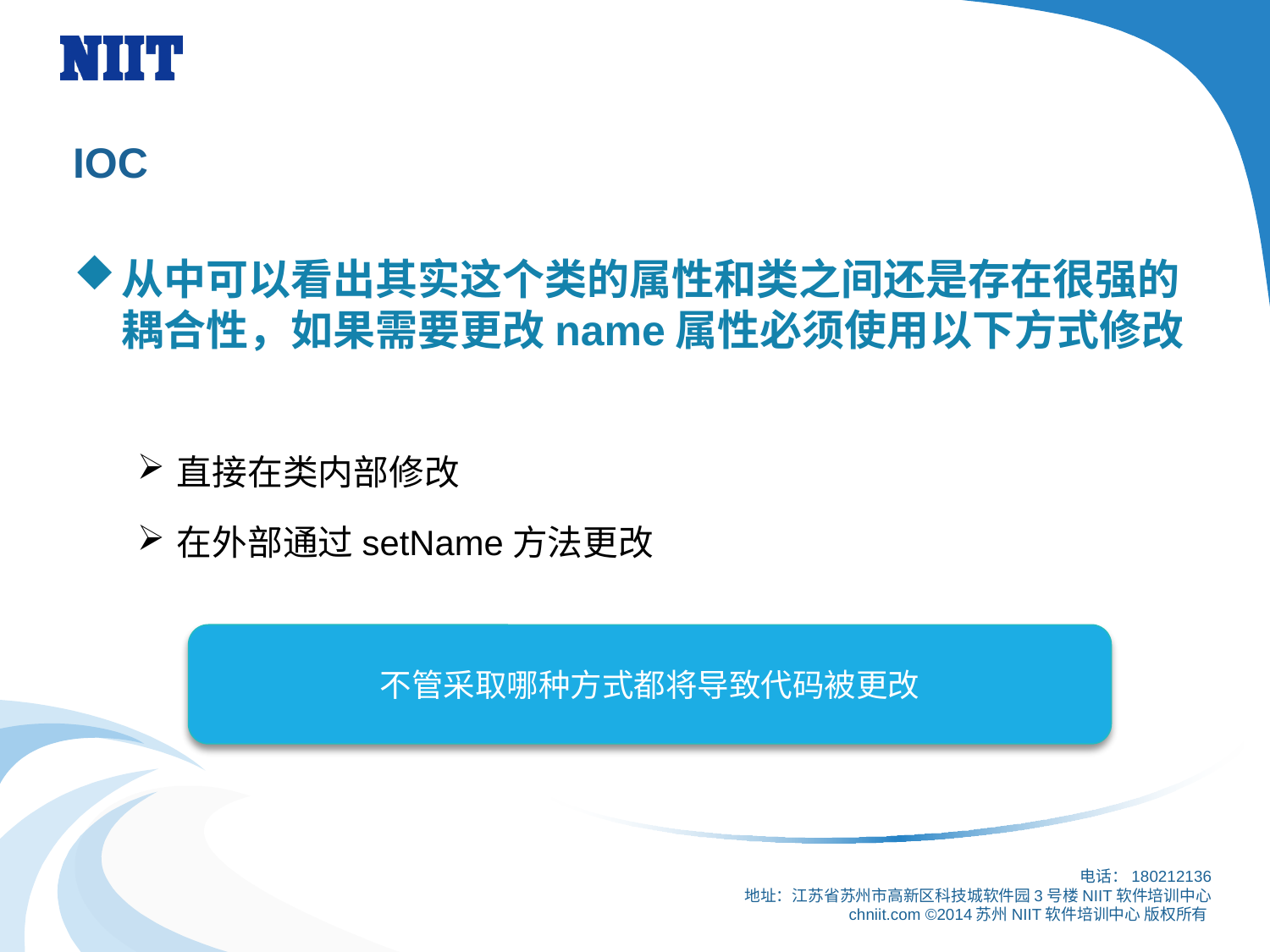

# IOC
从中可以看出其实这个类的属性和类之间还是存在很强的耦合性，如果需要更改name属性必须使用以下方式修改

直接在类内部修改
在外部通过setName方法更改
不管采取哪种方式都将导致代码被更改